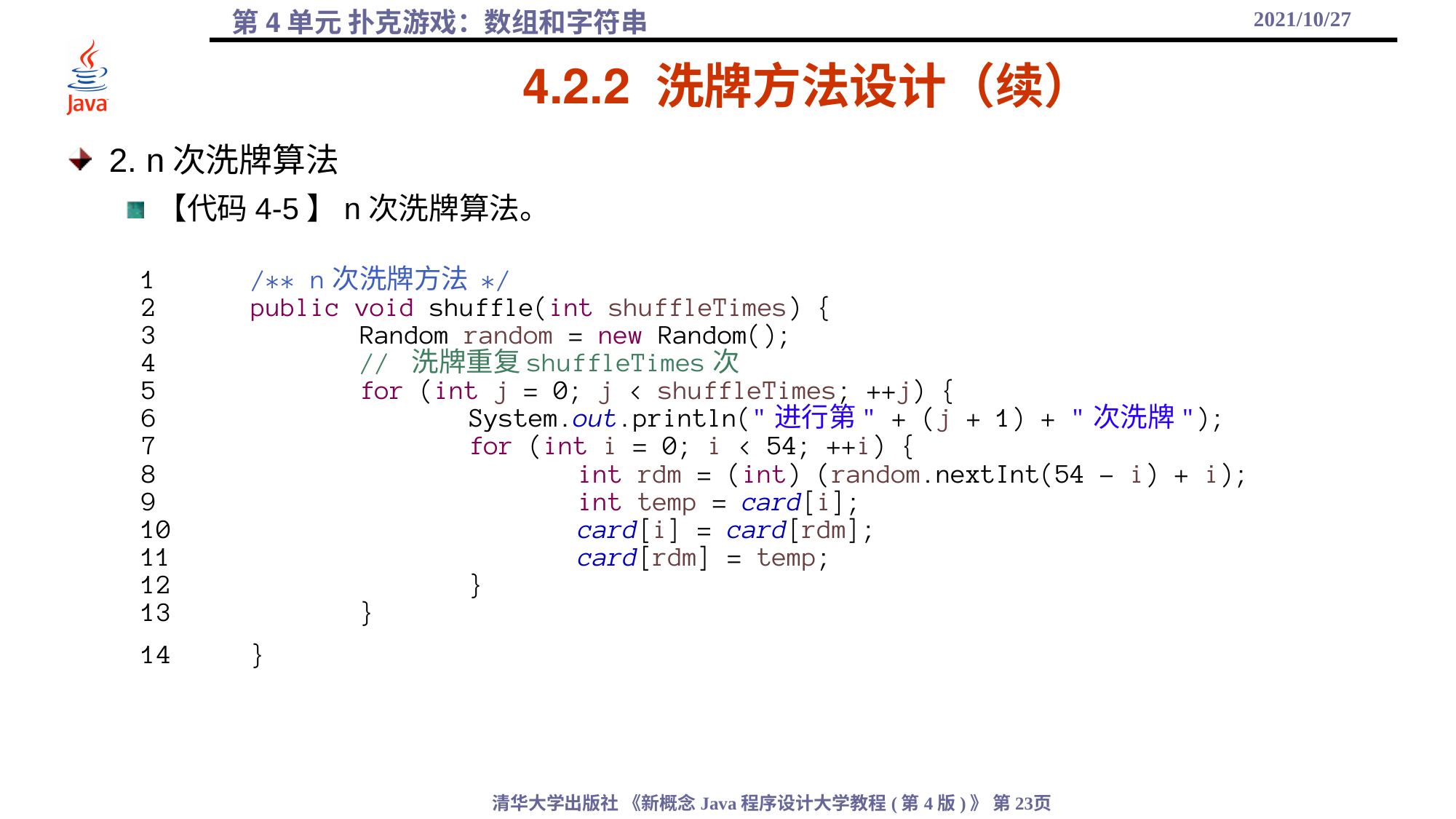

2021/10/27
# 4.2.2 洗牌方法设计（续）
2. n次洗牌算法
【代码4-5】n次洗牌算法。

1	/** n次洗牌方法 */
2	public void shuffle(int shuffleTimes) {
3		Random random = new Random();
4		// 洗牌重复shuffleTimes次
5		for (int j = 0; j < shuffleTimes; ++j) {
6			System.out.println("进行第" + (j + 1) + "次洗牌");
7			for (int i = 0; i < 54; ++i) {
8				int rdm = (int) (random.nextInt(54 - i) + i);
9				int temp = card[i];
10				card[i] = card[rdm];
11				card[rdm] = temp;
12			}
13		}
14	}